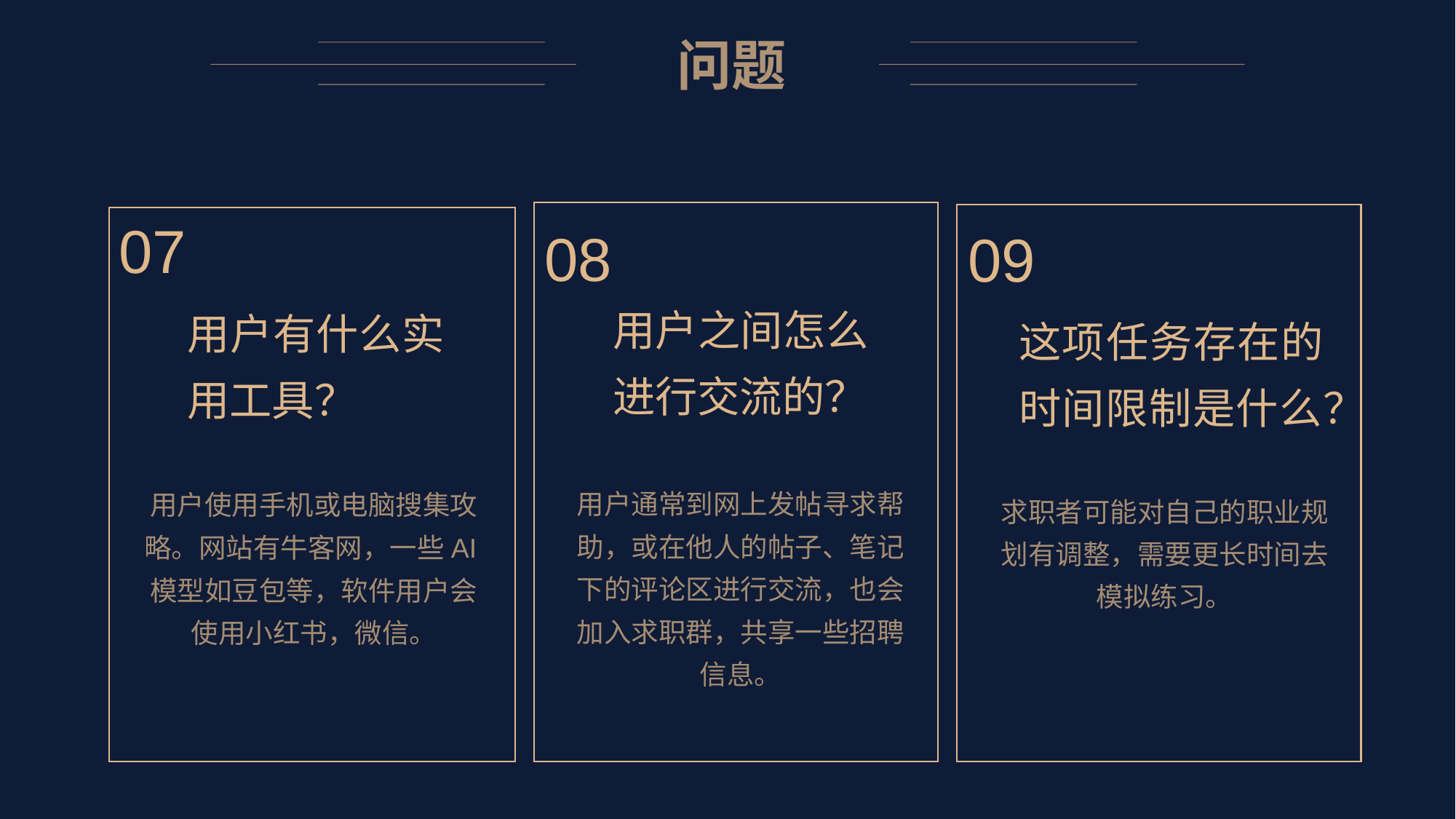

问题
07

用户有什么实用工具？
用户使用手机或电脑搜集攻略。网站有牛客网，一些AI模型如豆包等，软件用户会使用小红书，微信。
08

用户之间怎么进行交流的？
用户通常到网上发帖寻求帮助，或在他人的帖子、笔记下的评论区进行交流，也会加入求职群，共享一些招聘信息。
09

这项任务存在的时间限制是什么？
求职者可能对自己的职业规划有调整，需要更长时间去模拟练习。